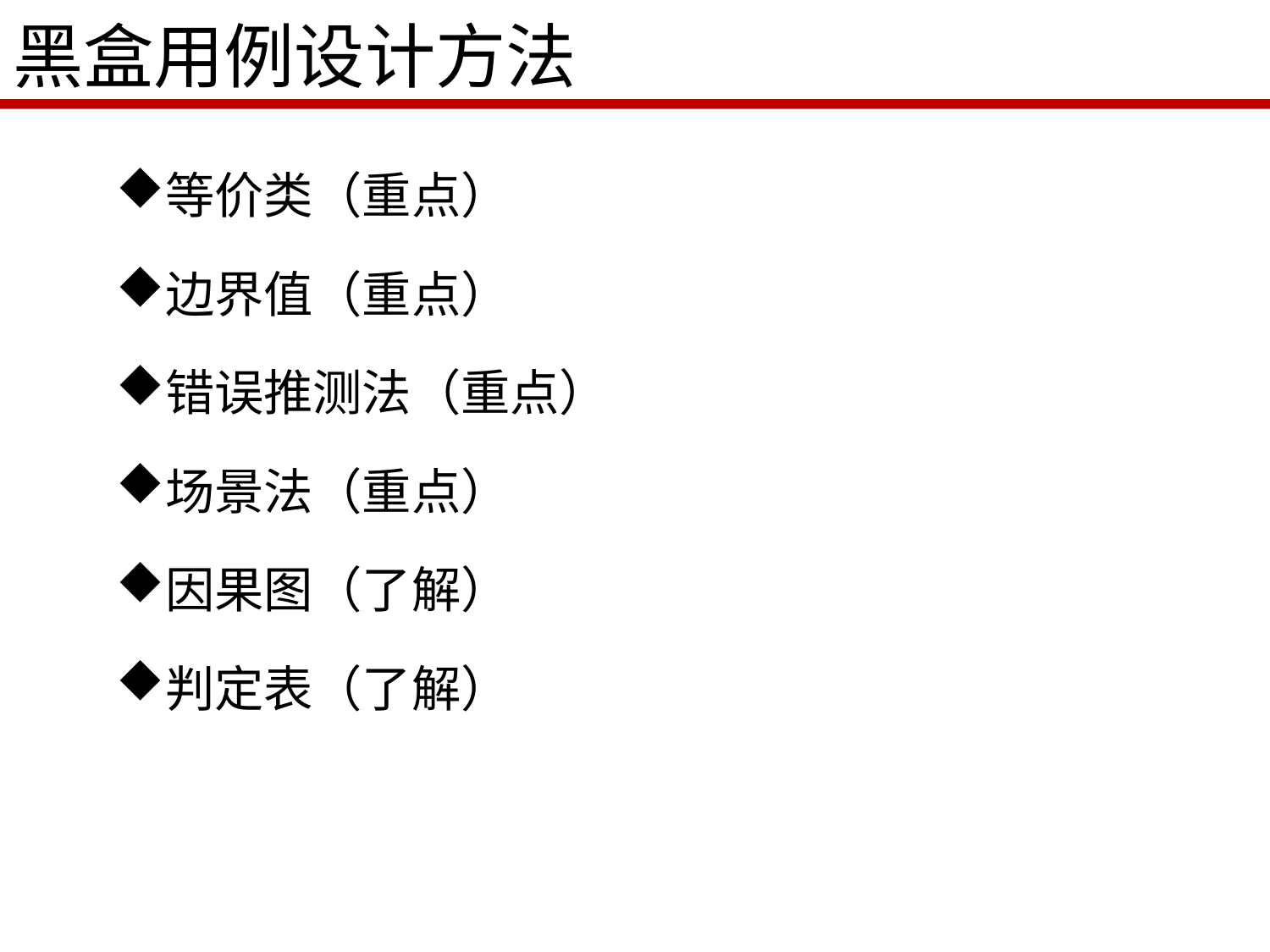

# 黑盒用例设计方法
等价类（重点）
边界值（重点）
错误推测法（重点）
场景法（重点）
因果图（了解）
判定表（了解）